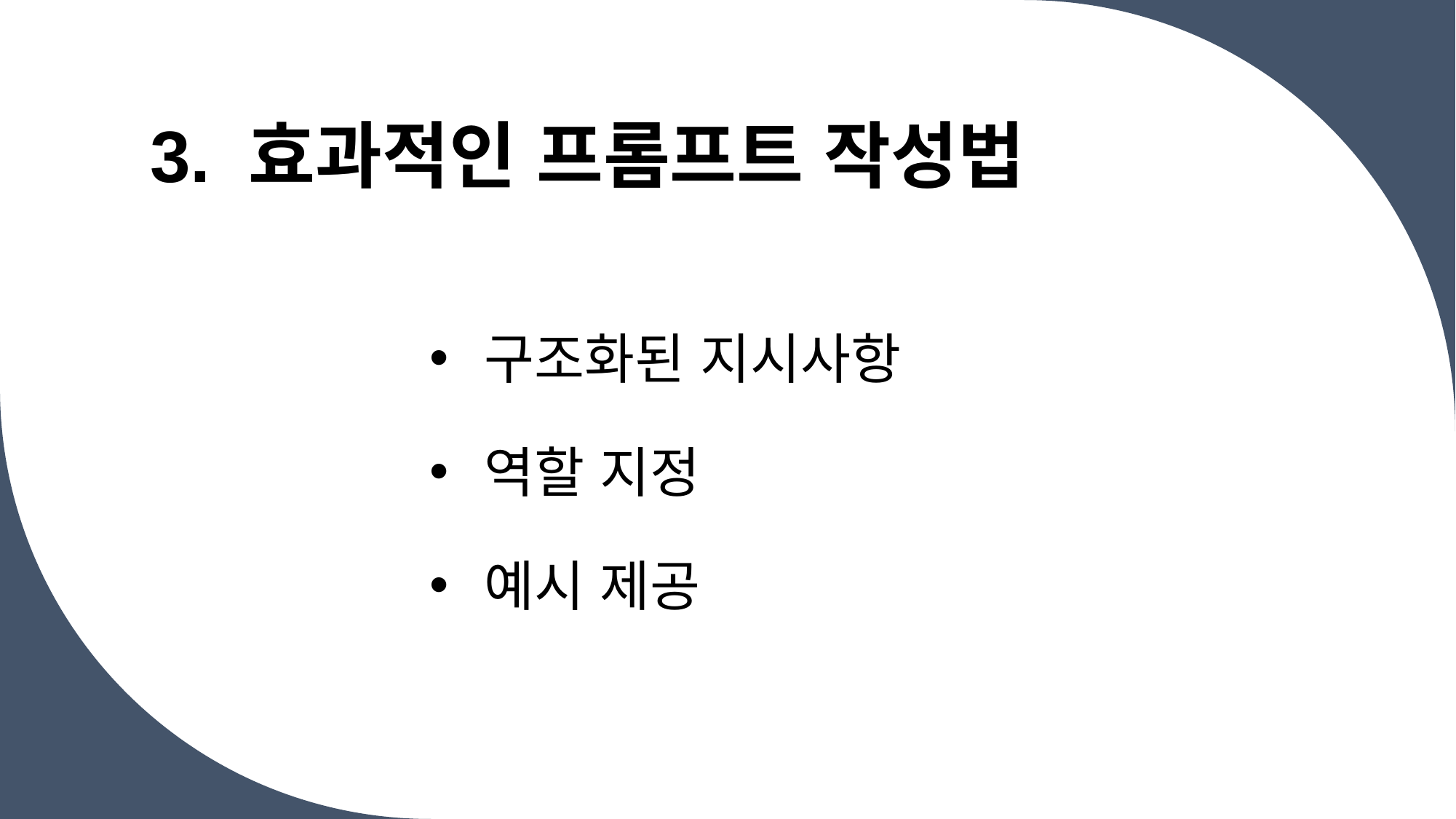

# 3. 효과적인 프롬프트 작성법
구조화된 지시사항
역할 지정
예시 제공